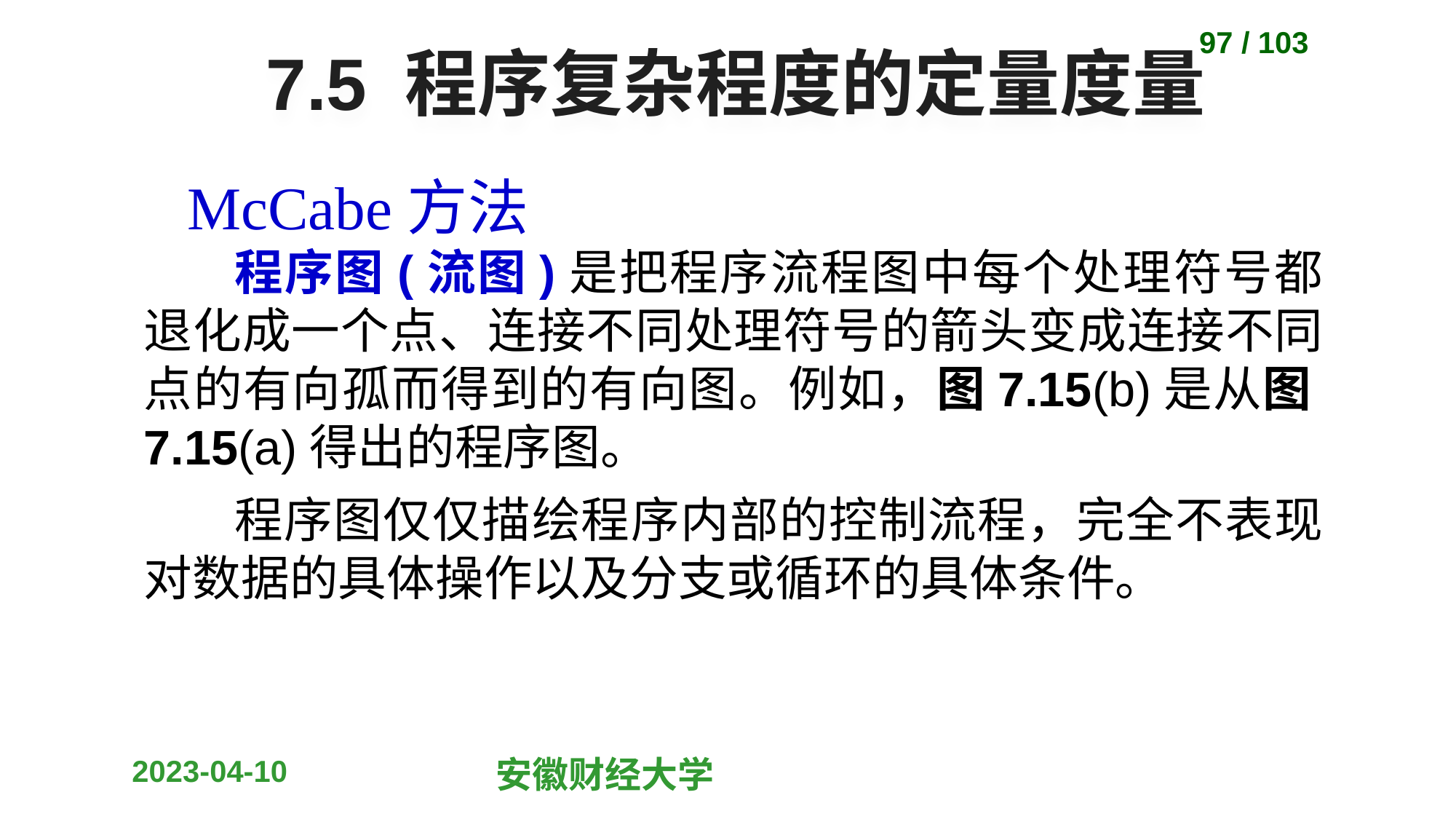

97 / 103
# 7.5 程序复杂程度的定量度量
 McCabe方法
程序图(流图)是把程序流程图中每个处理符号都退化成一个点、连接不同处理符号的箭头变成连接不同点的有向孤而得到的有向图。例如，图7.15(b)是从图7.15(a)得出的程序图。
程序图仅仅描绘程序内部的控制流程，完全不表现对数据的具体操作以及分支或循环的具体条件。
2023-04-10
安徽财经大学